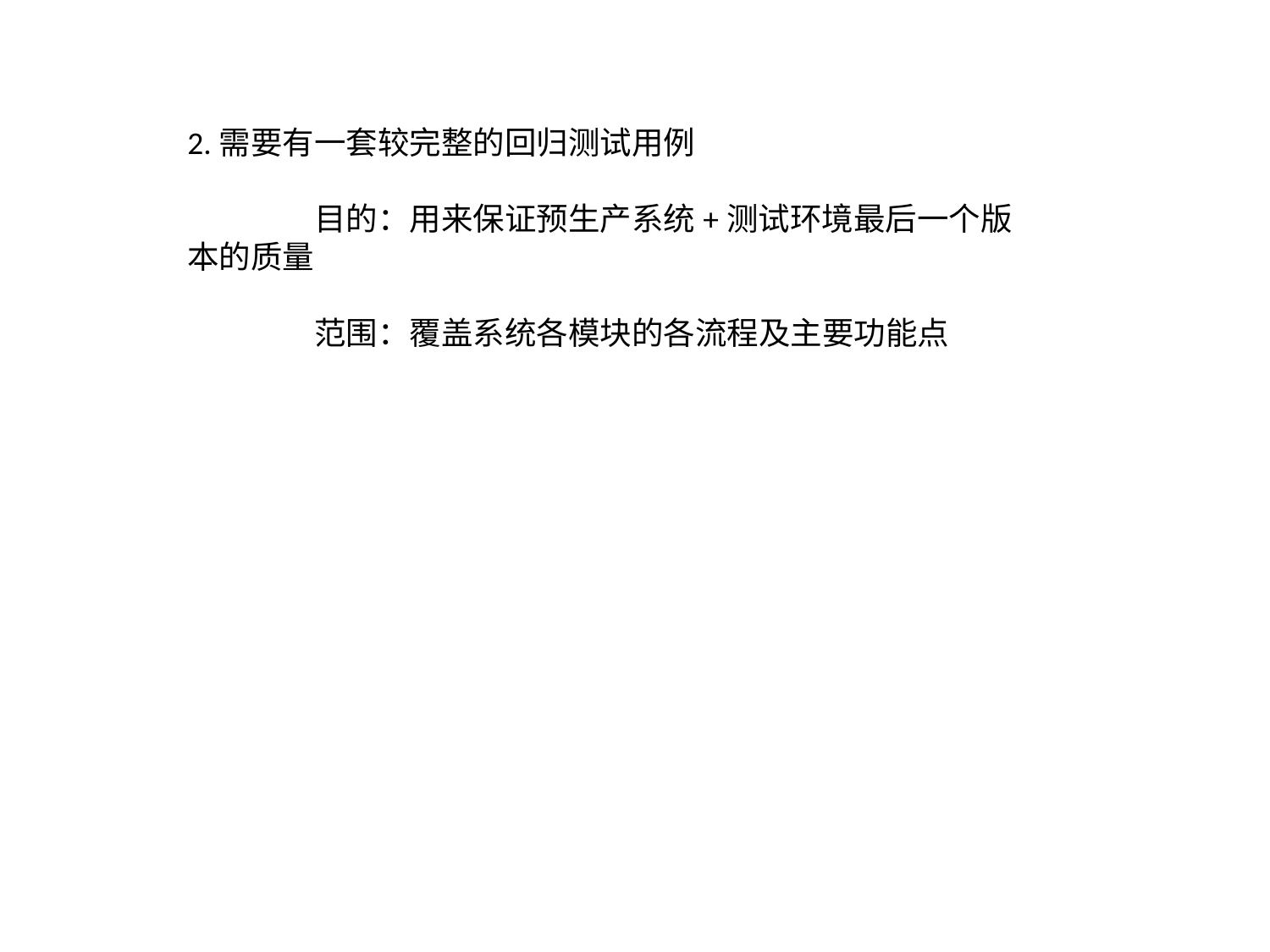

2.需要有一套较完整的回归测试用例

	目的：用来保证预生产系统+测试环境最后一个版本的质量

	范围：覆盖系统各模块的各流程及主要功能点